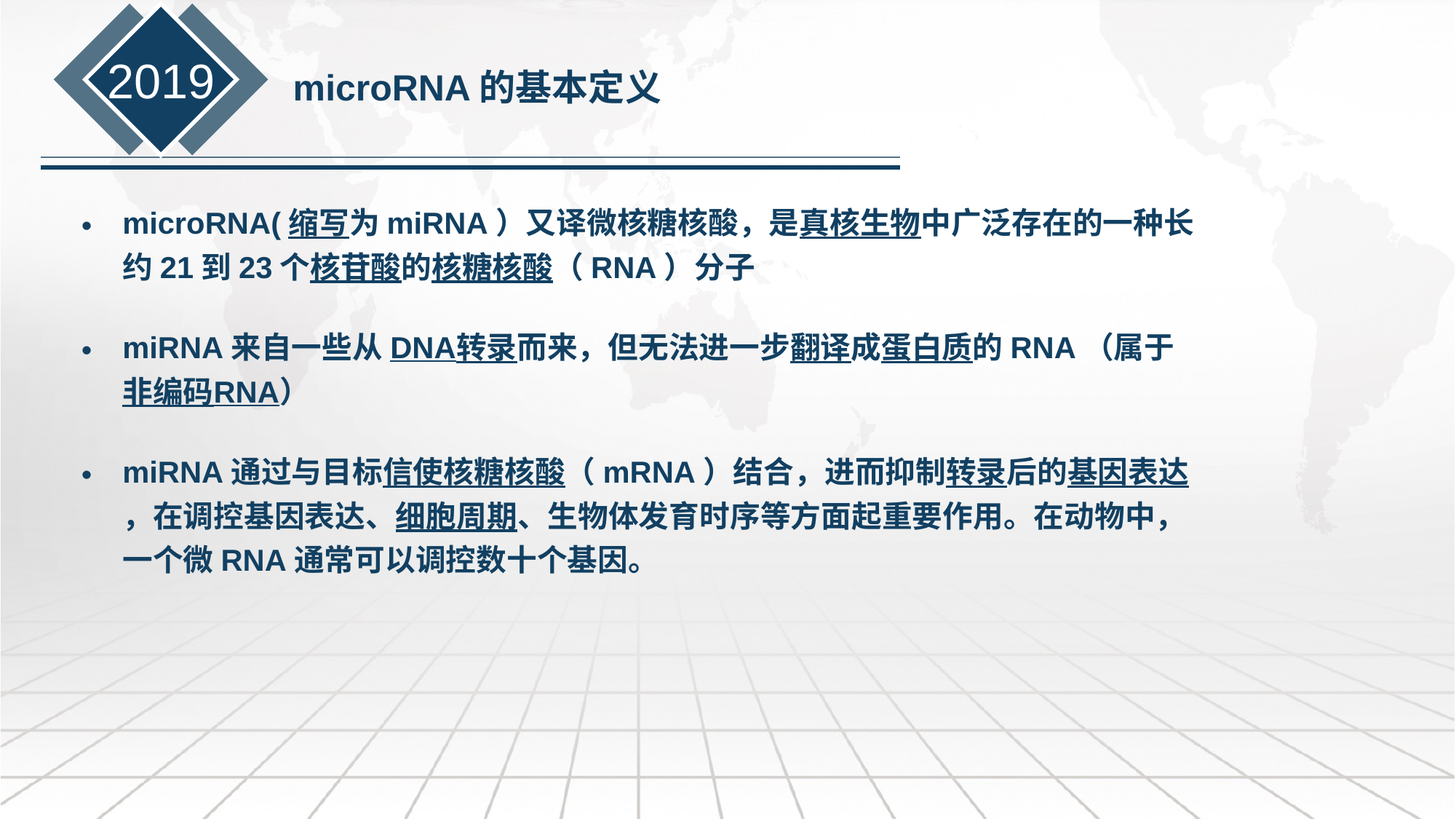

2019
microRNA的基本定义
microRNA(缩写为miRNA）又译微核糖核酸，是真核生物中广泛存在的一种长约21到23个核苷酸的核糖核酸（RNA）分子

miRNA来自一些从DNA转录而来，但无法进一步翻译成蛋白质的RNA（属于非编码RNA）

miRNA通过与目标信使核糖核酸（mRNA）结合，进而抑制转录后的基因表达，在调控基因表达、细胞周期、生物体发育时序等方面起重要作用。在动物中，一个微RNA通常可以调控数十个基因。